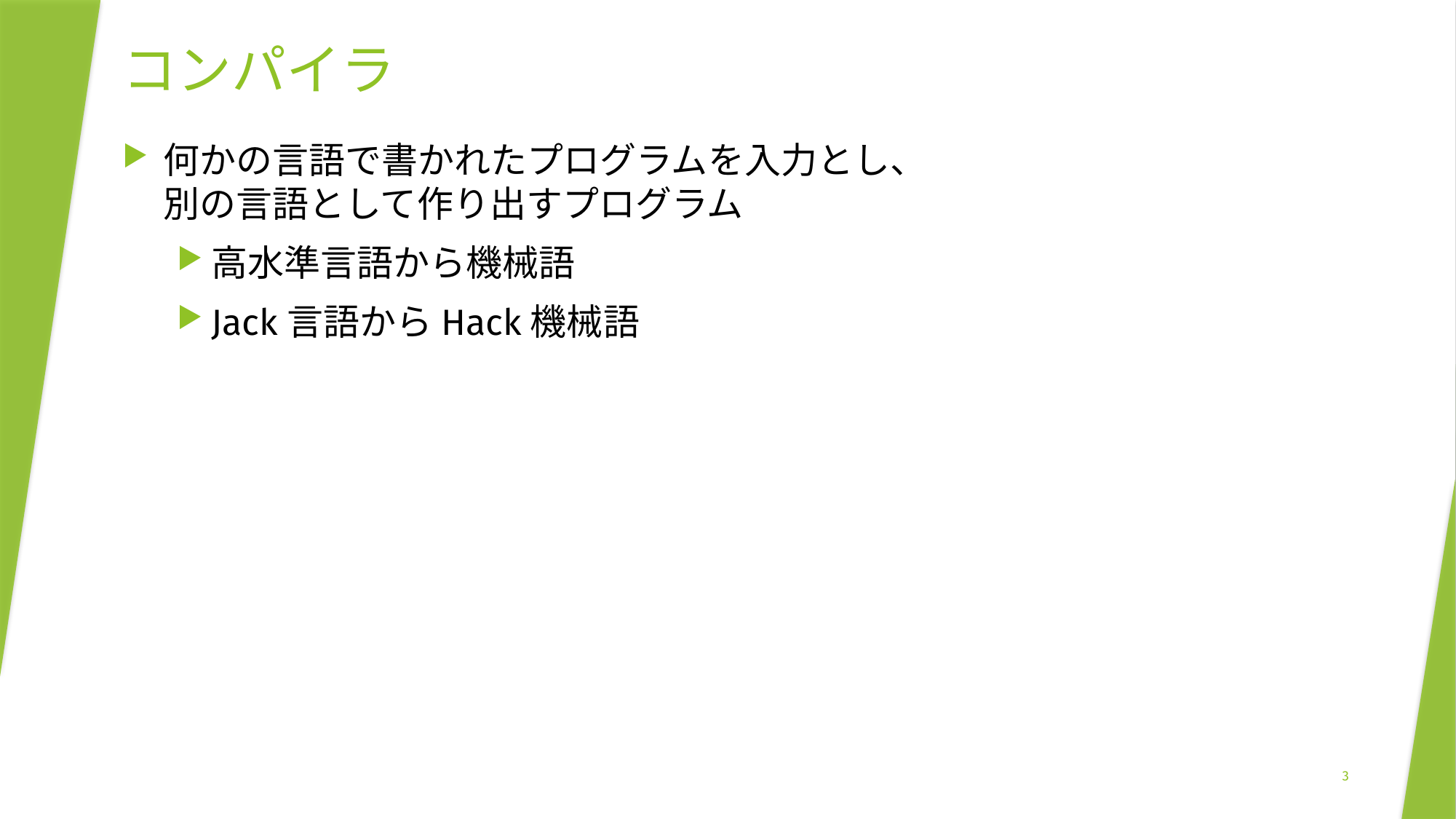

# コンパイラ
何かの言語で書かれたプログラムを入力とし、
別の言語として作り出すプログラム
高水準言語から機械語
Jack言語からHack機械語

3